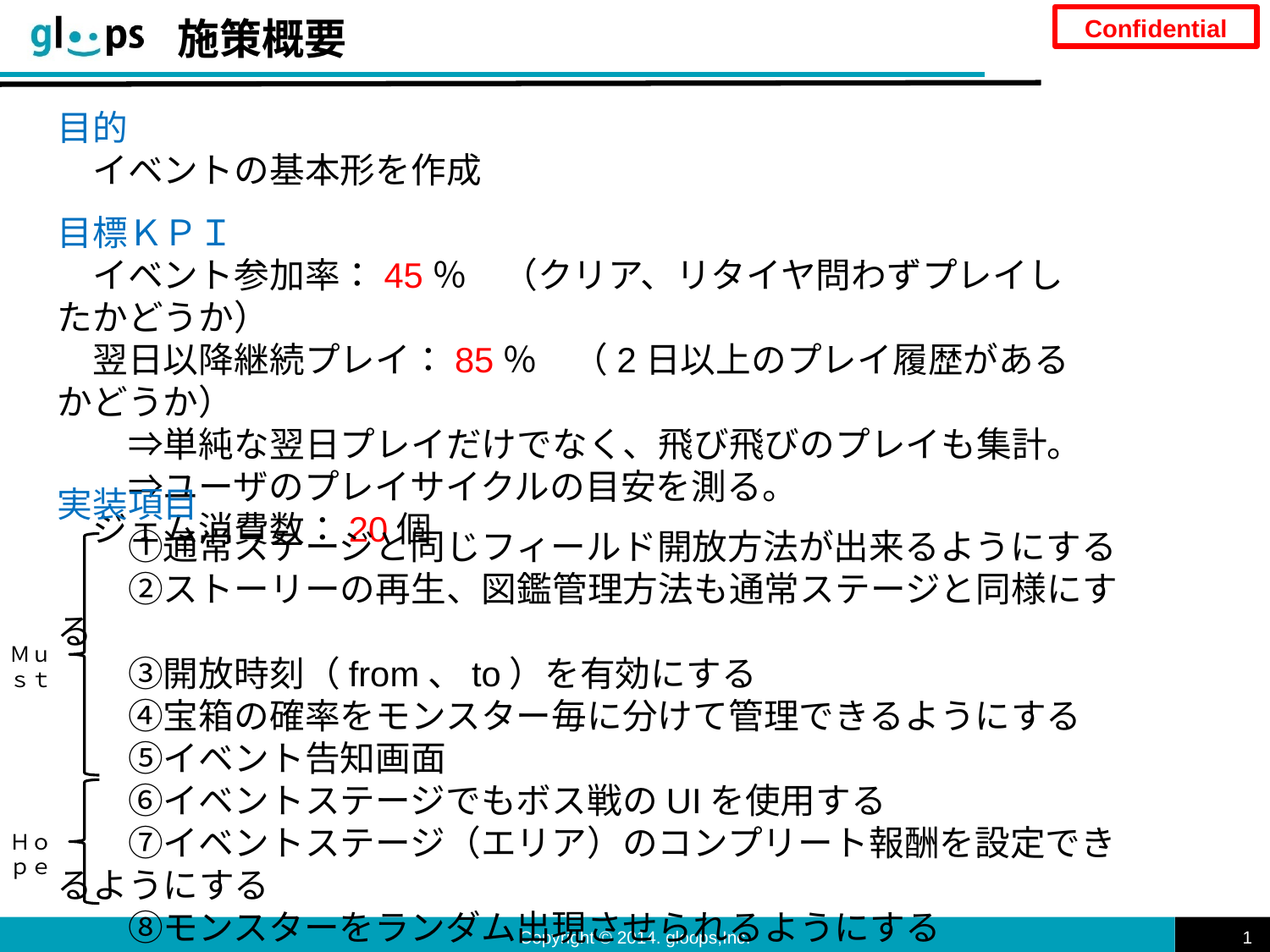

# 施策概要
目的
　イベントの基本形を作成
目標ＫＰＩ
　イベント参加率：45％　（クリア、リタイヤ問わずプレイしたかどうか）
　翌日以降継続プレイ：85％　（2日以上のプレイ履歴があるかどうか）
　　⇒単純な翌日プレイだけでなく、飛び飛びのプレイも集計。
　　⇒ユーザのプレイサイクルの目安を測る。
　ジェム消費数：20個
実装項目
　　①通常ステージと同じフィールド開放方法が出来るようにする
　　②ストーリーの再生、図鑑管理方法も通常ステージと同様にする
　　③開放時刻（from、to）を有効にする
　　④宝箱の確率をモンスター毎に分けて管理できるようにする
　　⑤イベント告知画面
　　⑥イベントステージでもボス戦のUIを使用する
　　⑦イベントステージ（エリア）のコンプリート報酬を設定できるようにする
　　⑧モンスターをランダム出現させられるようにする
　　⑨エリアコンプ報酬が設定できるようにする

Ｍｕｓｔ

Ｈｏｐｅ
Copyright © 2014. gloops,Inc.
1